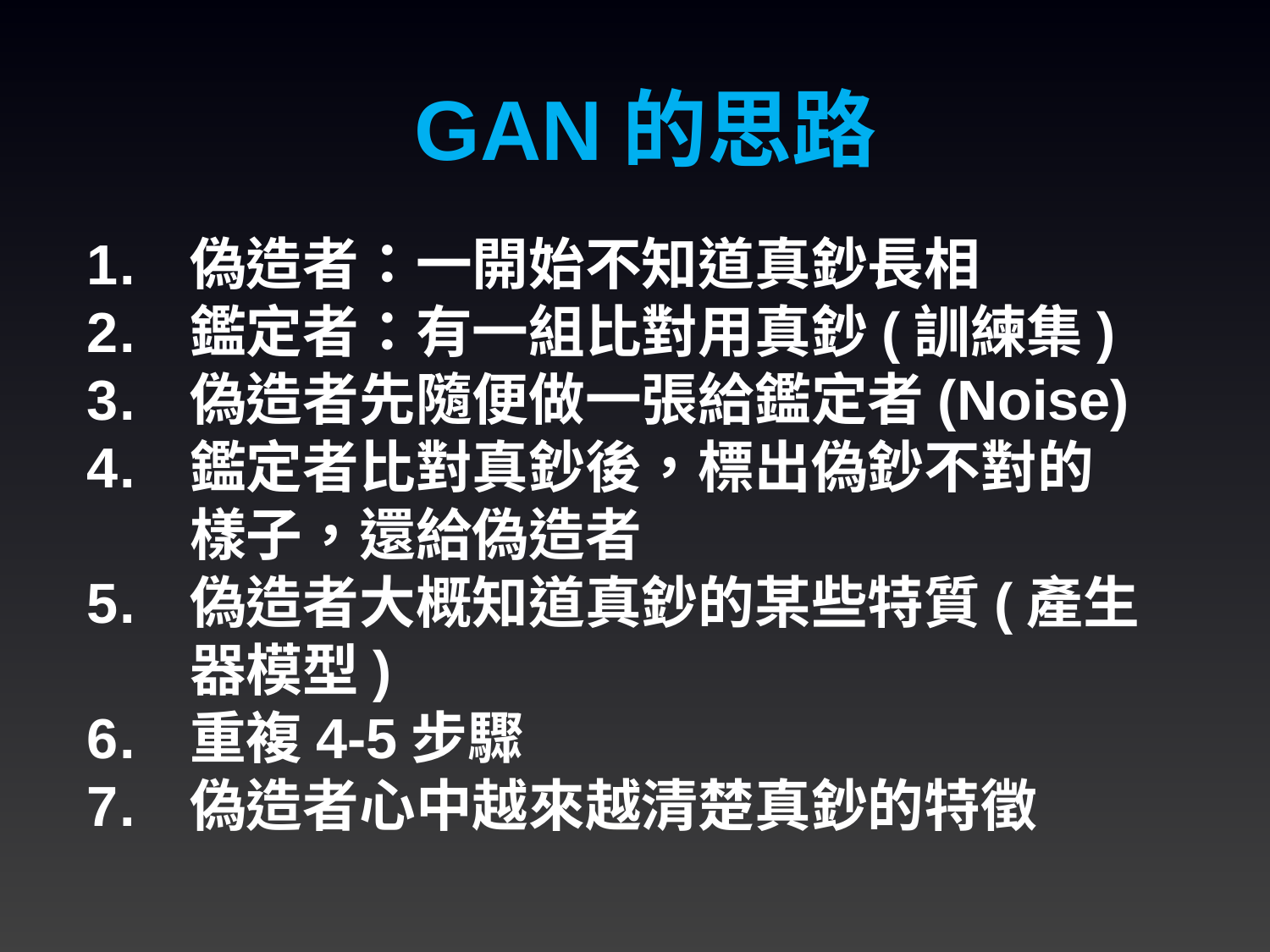

GAN的思路
偽造者：一開始不知道真鈔長相
鑑定者：有一組比對用真鈔(訓練集)
偽造者先隨便做一張給鑑定者(Noise)
鑑定者比對真鈔後，標出偽鈔不對的樣子，還給偽造者
偽造者大概知道真鈔的某些特質(產生器模型)
重複4-5步驟
偽造者心中越來越清楚真鈔的特徵